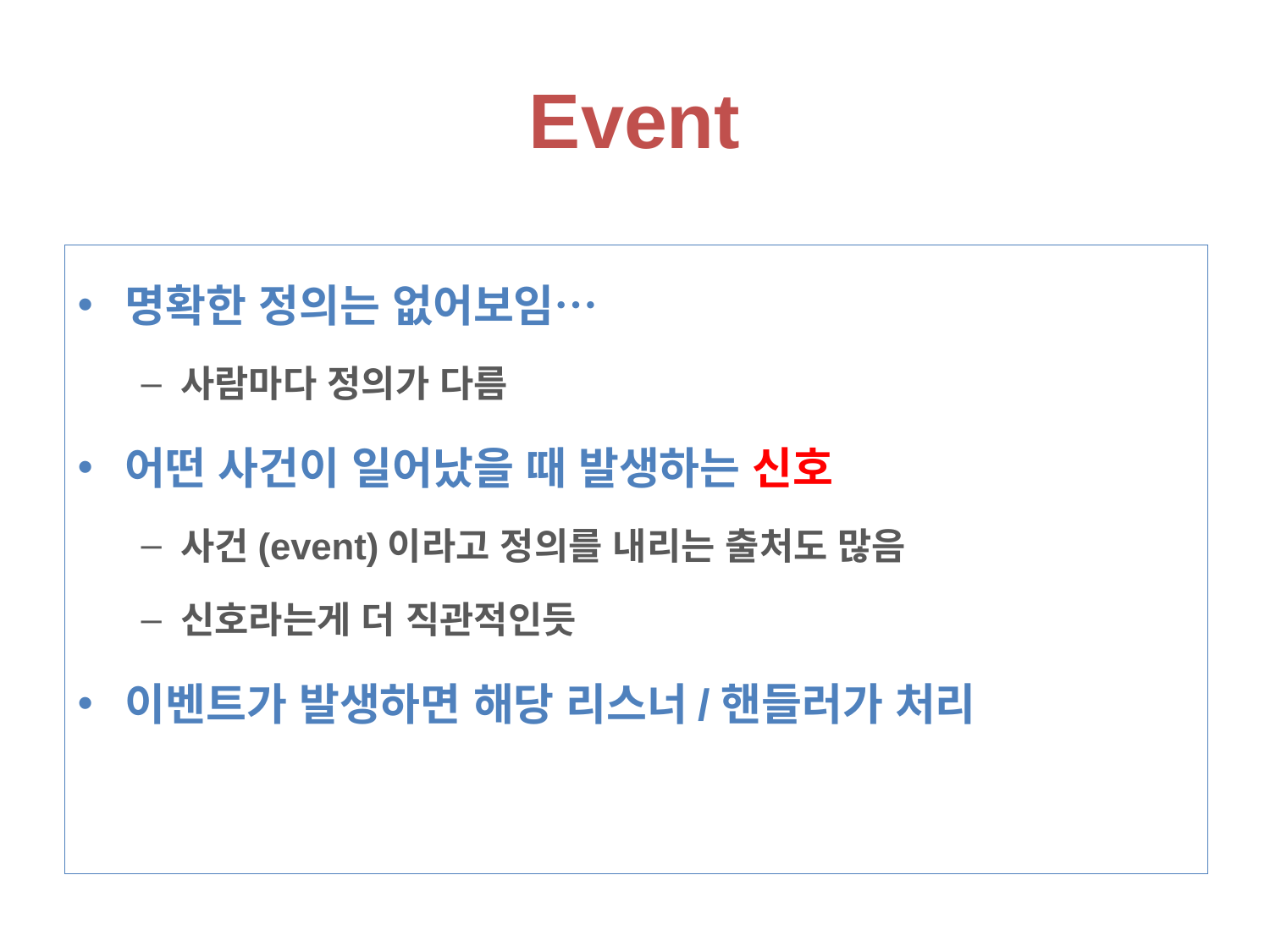

# Event
명확한 정의는 없어보임…
사람마다 정의가 다름
어떤 사건이 일어났을 때 발생하는 신호
사건(event)이라고 정의를 내리는 출처도 많음
신호라는게 더 직관적인듯
이벤트가 발생하면 해당 리스너/핸들러가 처리